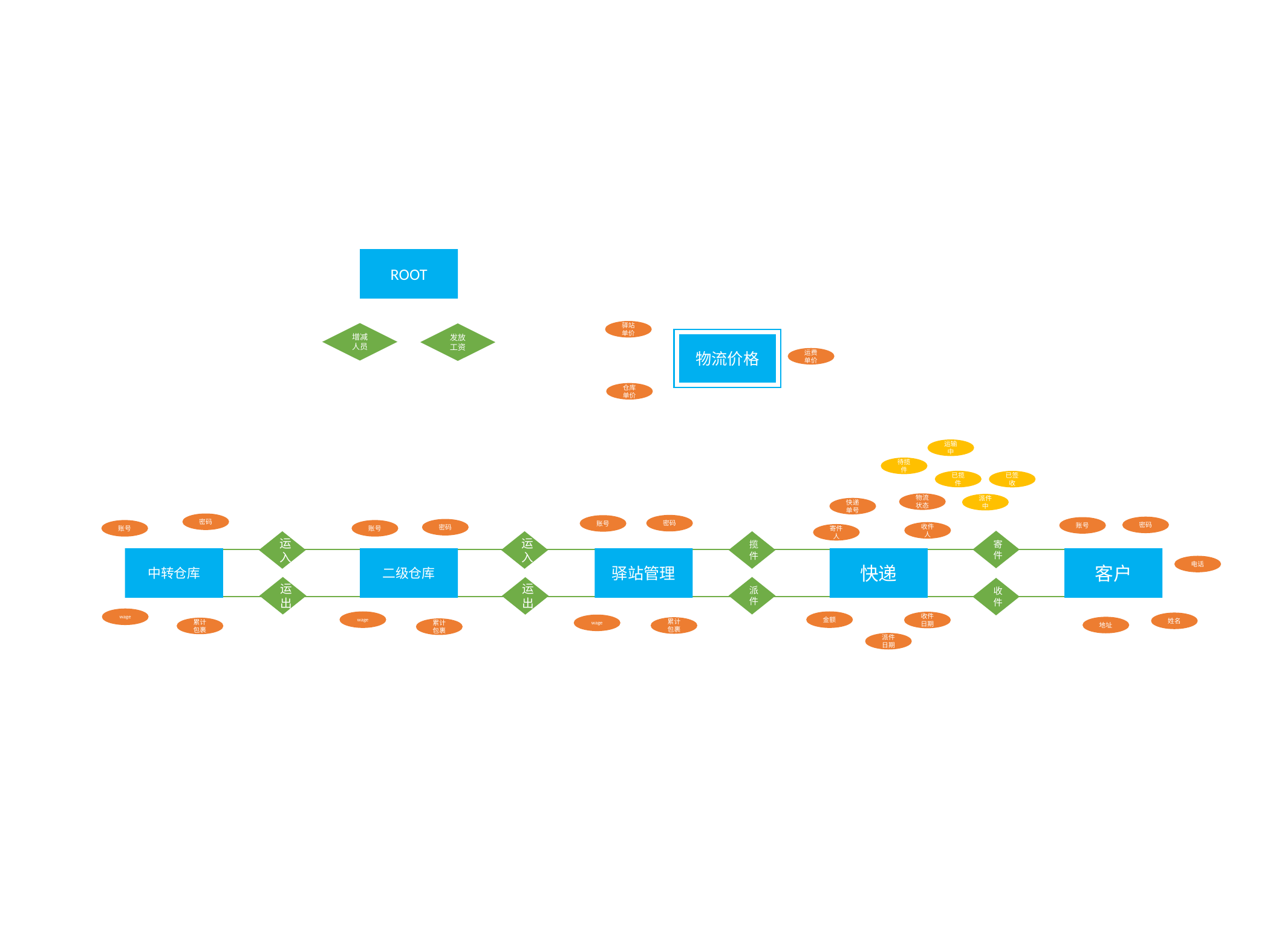

ROOT
驿站单价
增减人员
发放工资

物流价格
运费单价
仓库单价
运输中
待揽件
已揽件
已签收
物流状态
派件中
快递单号
密码
密码
账号
密码
账号
密码
账号
账号
收件人
寄件人
寄件
运入
运入
揽件
中转仓库
二级仓库
驿站管理
快递
客户

电话
运出
派件
运出
收件
wage
wage
金额
收件日期
姓名
wage
地址
累计包裹
累计包裹
累计包裹
派件日期